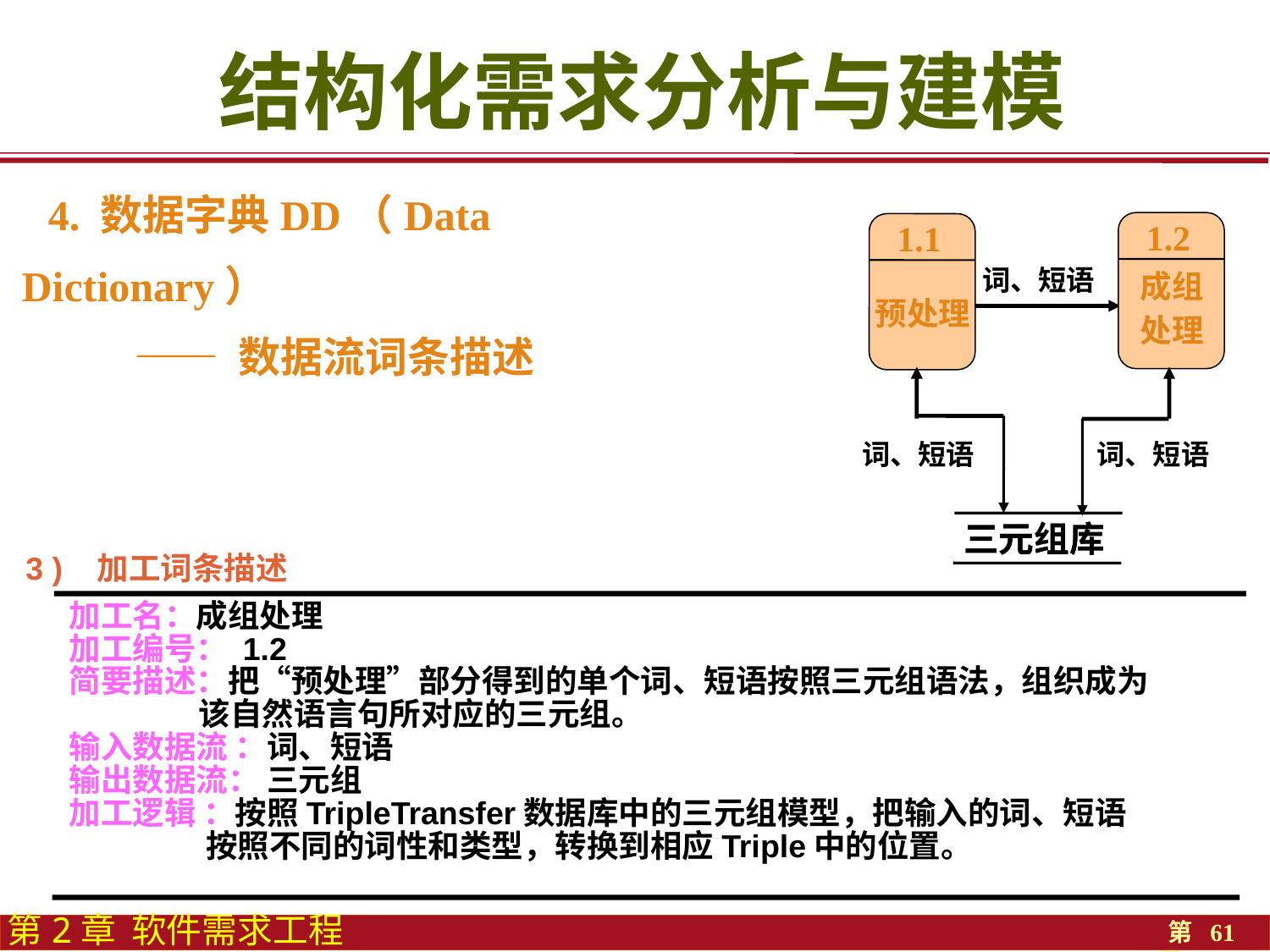

结构化需求分析与建模
4. 数据字典DD（Data Dictionary）
         —— 数据流词条描述
1.2
1.1

词、短语

成组
处理
预处理

词、短语
词、短语
三元组库
三元组库

3 )   加工词条描述
     加工名：成组处理
     加工编号： 1.2
     简要描述：把“预处理”部分得到的单个词、短语按照三元组语法，组织成为
                       该自然语言句所对应的三元组。
     输入数据流 ：词、短语
     输出数据流： 三元组
     加工逻辑 ：按照TripleTransfer数据库中的三元组模型，把输入的词、短语
                        按照不同的词性和类型，转换到相应Triple中的位置。